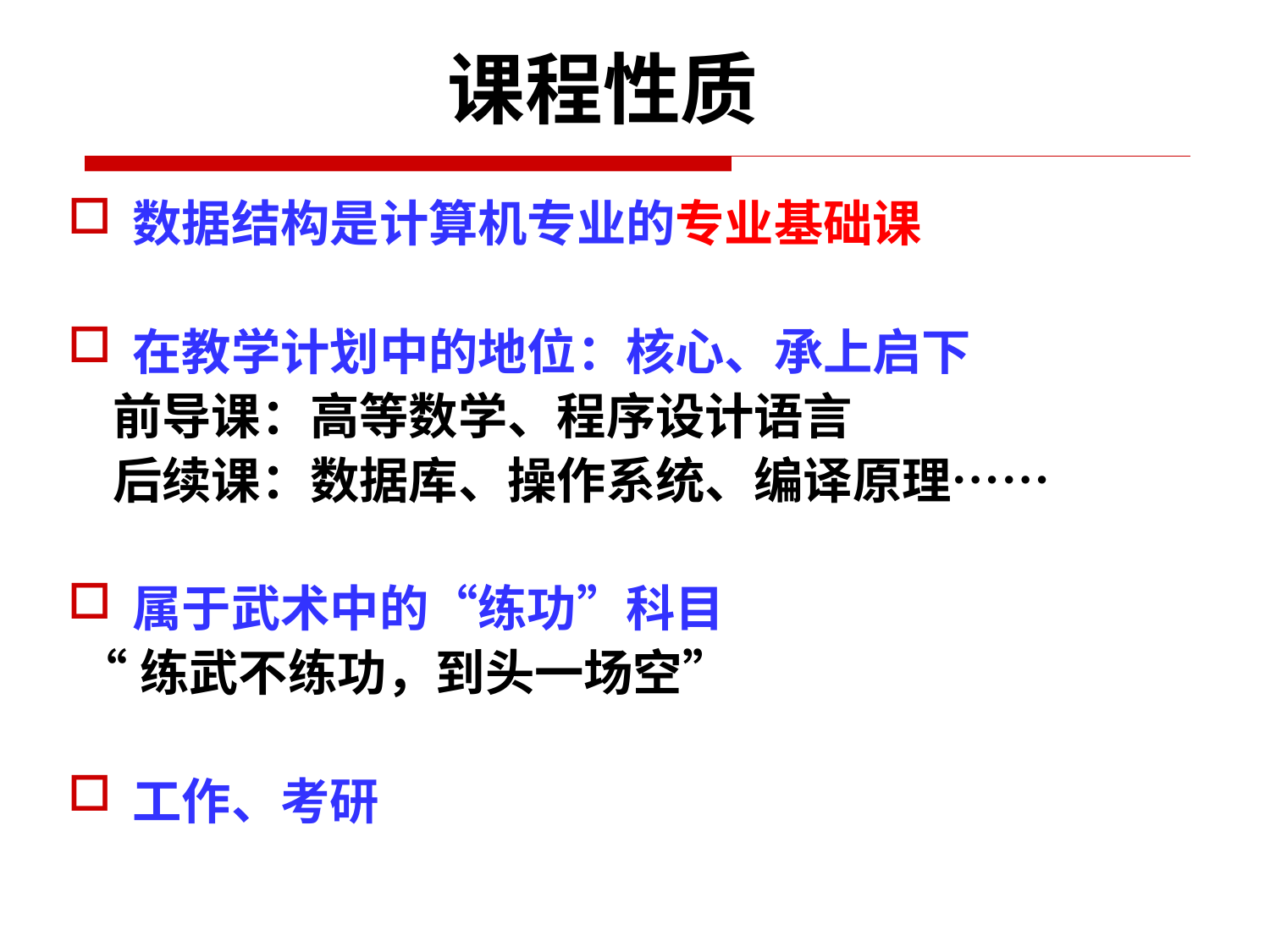

课程性质
数据结构是计算机专业的专业基础课

在教学计划中的地位：核心、承上启下
   前导课：高等数学、程序设计语言
   后续课：数据库、操作系统、编译原理……

属于武术中的“练功”科目
 “练武不练功，到头一场空”

工作、考研